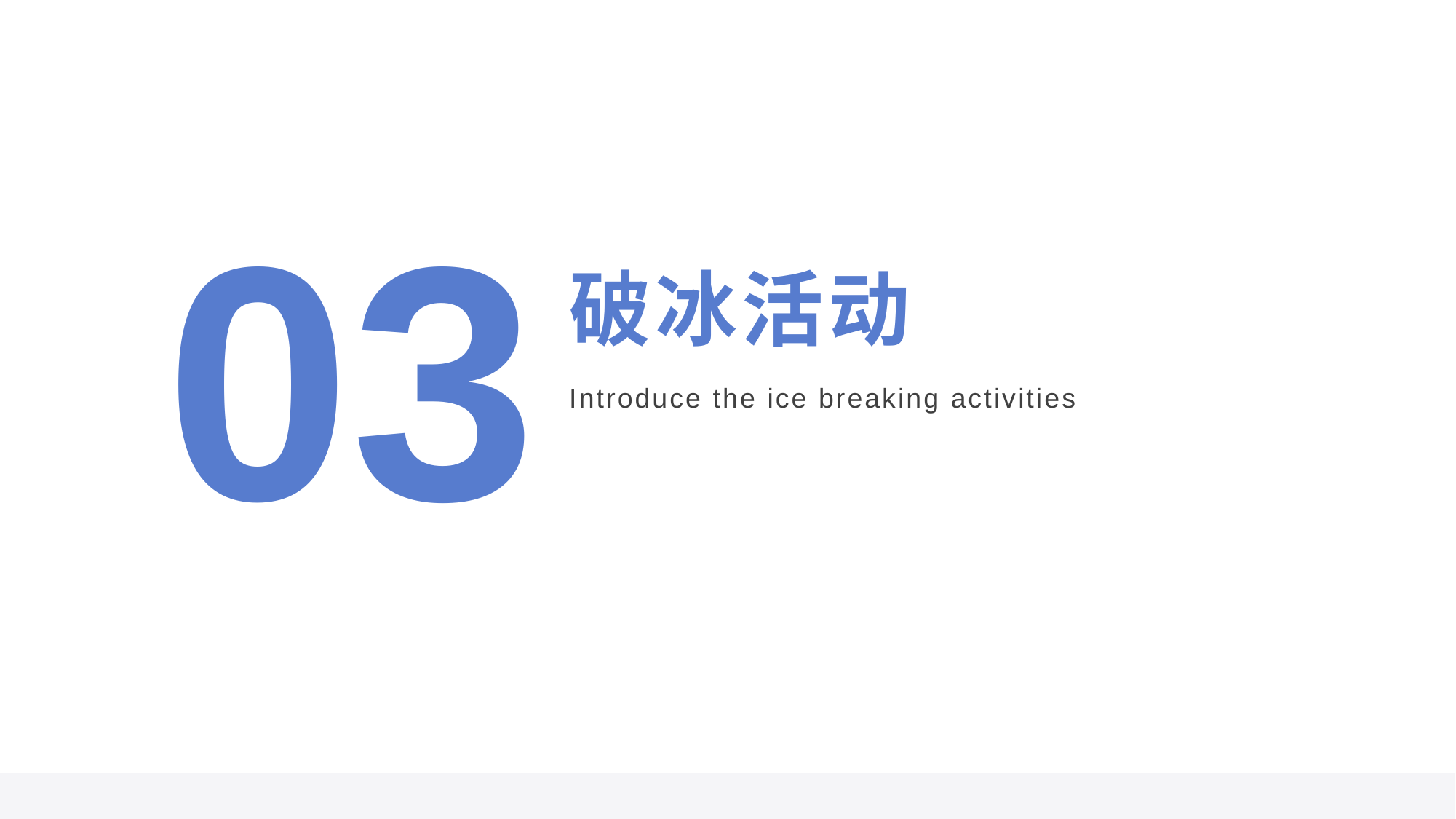

03
# 破冰活动
Introduce the ice breaking activities